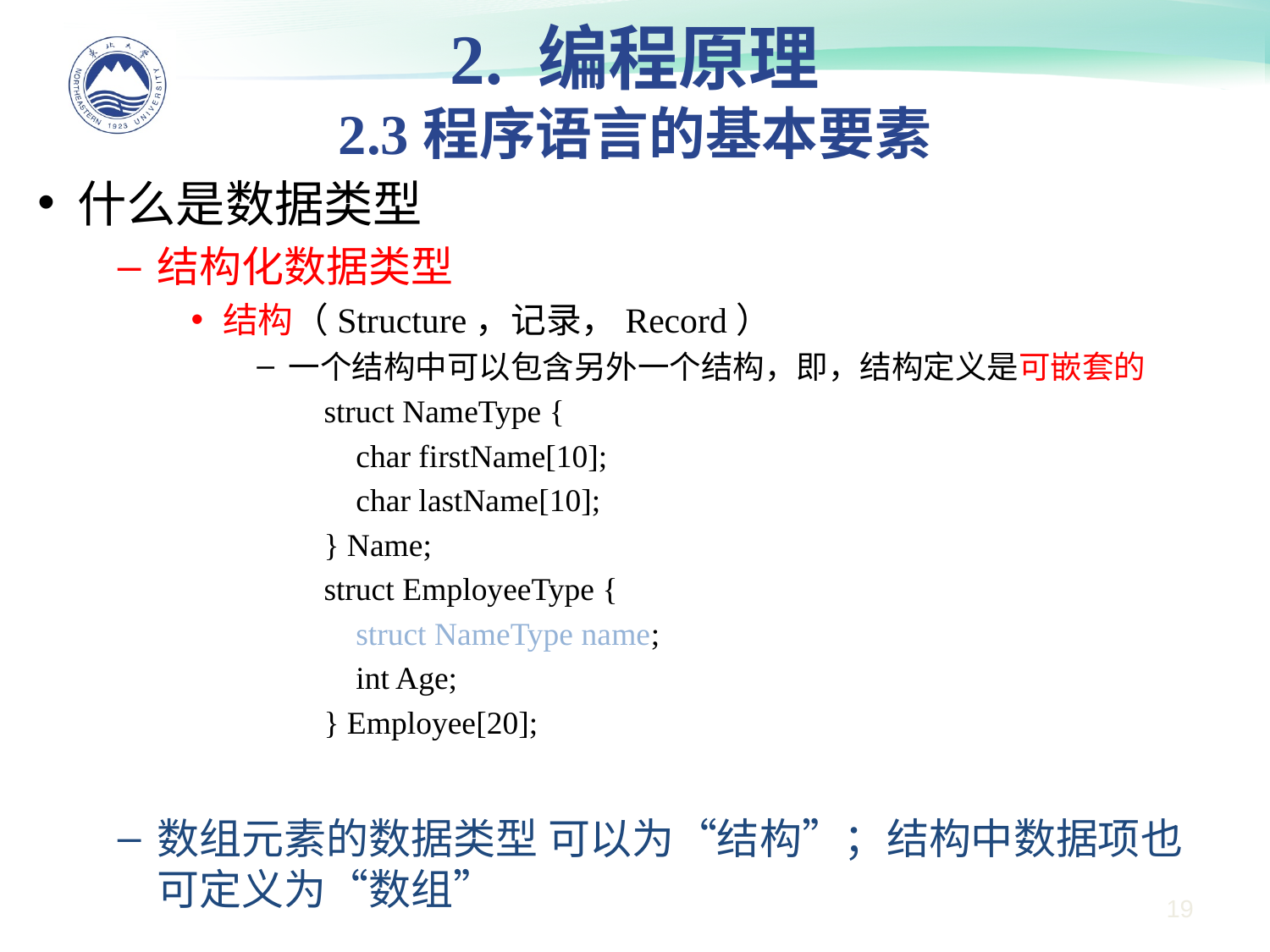

2. 编程原理
2.3程序语言的基本要素
什么是数据类型
结构化数据类型
结构（Structure，记录，Record）
一个结构中可以包含另外一个结构，即，结构定义是可嵌套的
struct NameType {
    char firstName[10];
    char lastName[10];
} Name;
struct EmployeeType {
    struct NameType name;
    int Age;
} Employee[20];

数组元素的数据类型 可以为“结构”；结构中数据项也可定义为“数组”
19